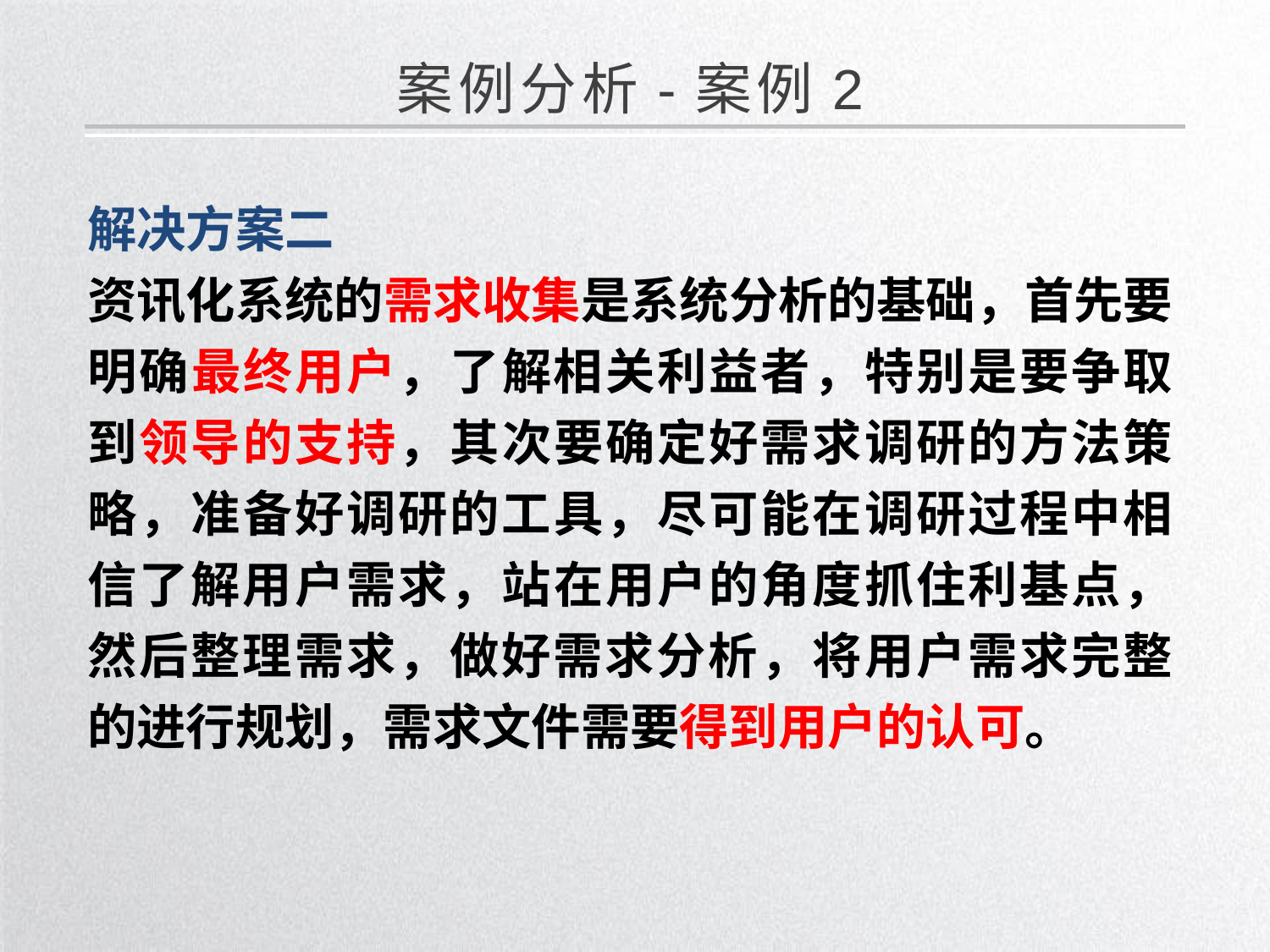

案例分析-案例2
解决方案二
资讯化系统的需求收集是系统分析的基础，首先要明确最终用户，了解相关利益者，特别是要争取到领导的支持，其次要确定好需求调研的方法策略，准备好调研的工具，尽可能在调研过程中相信了解用户需求，站在用户的角度抓住利基点，然后整理需求，做好需求分析，将用户需求完整的进行规划，需求文件需要得到用户的认可。